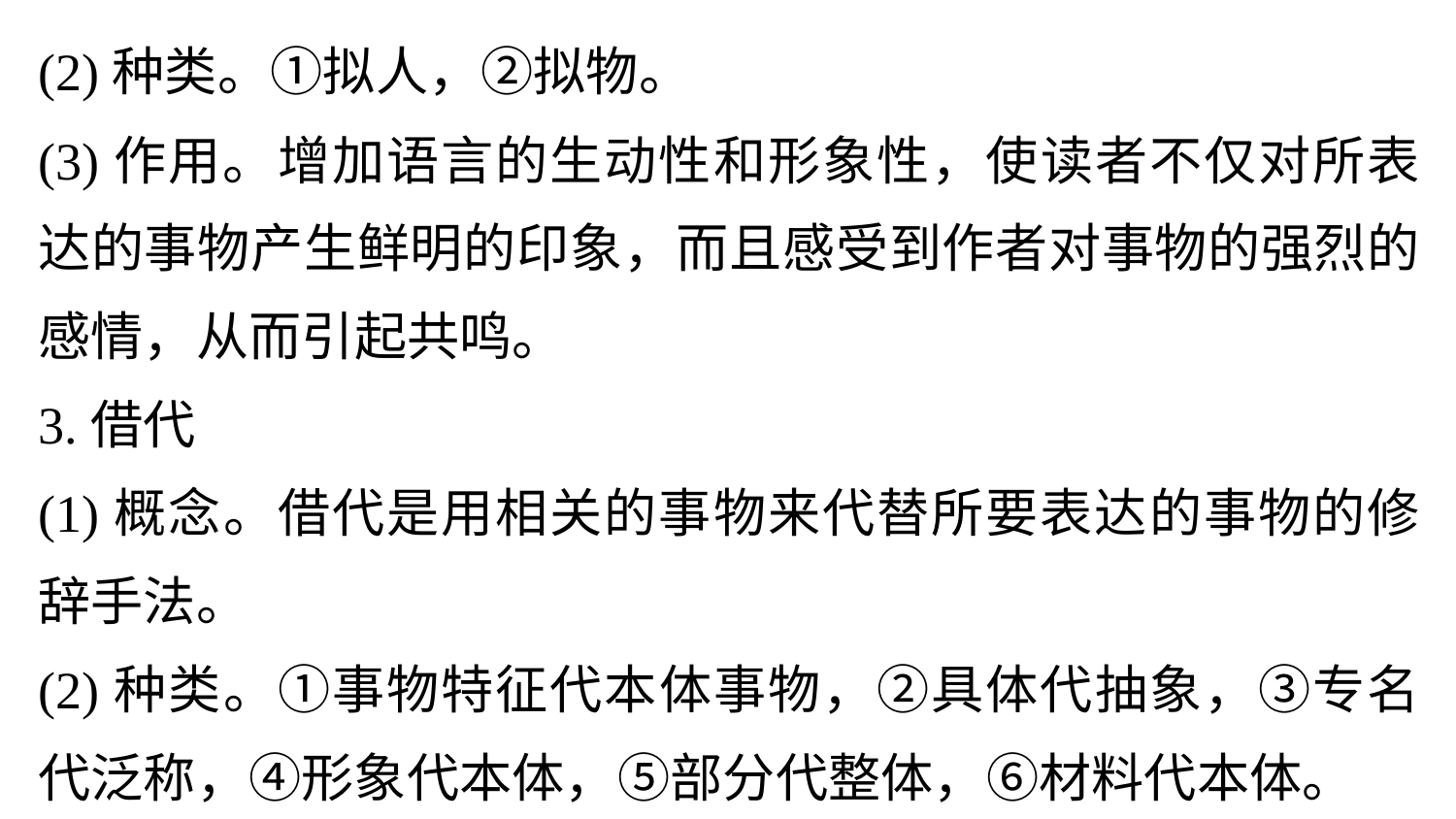

(2)种类。①拟人，②拟物。
(3)作用。增加语言的生动性和形象性，使读者不仅对所表达的事物产生鲜明的印象，而且感受到作者对事物的强烈的感情，从而引起共鸣。
3.借代
(1)概念。借代是用相关的事物来代替所要表达的事物的修辞手法。
(2)种类。①事物特征代本体事物，②具体代抽象，③专名代泛称，④形象代本体，⑤部分代整体，⑥材料代本体。